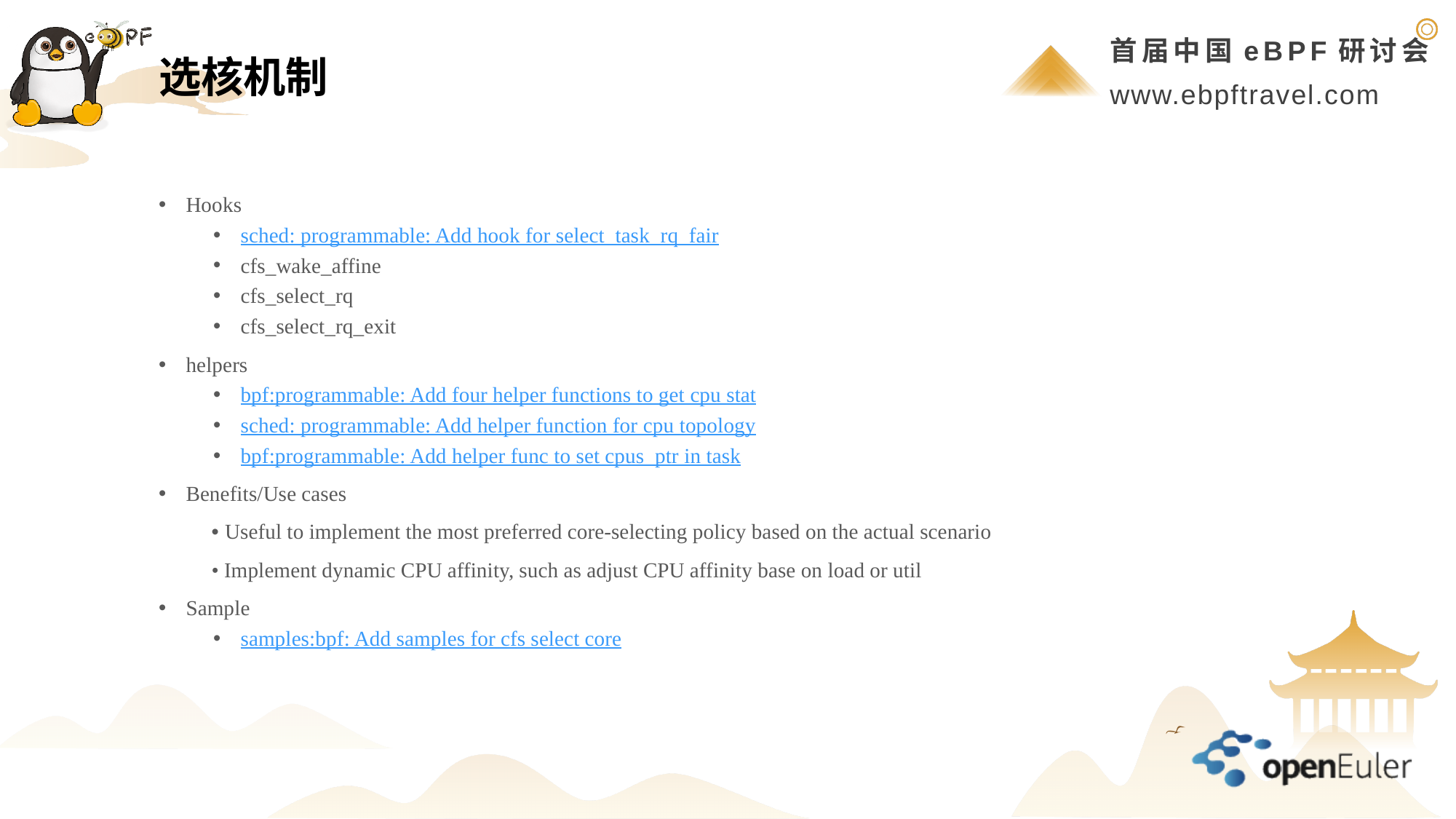

# 选核机制
Hooks
sched: programmable: Add hook for select_task_rq_fair
cfs_wake_affine
cfs_select_rq
cfs_select_rq_exit
helpers
bpf:programmable: Add four helper functions to get cpu stat
sched: programmable: Add helper function for cpu topology
bpf:programmable: Add helper func to set cpus_ptr in task
Benefits/Use cases
• Useful to implement the most preferred core-selecting policy based on the actual scenario
• Implement dynamic CPU affinity, such as adjust CPU affinity base on load or util
Sample
samples:bpf: Add samples for cfs select core